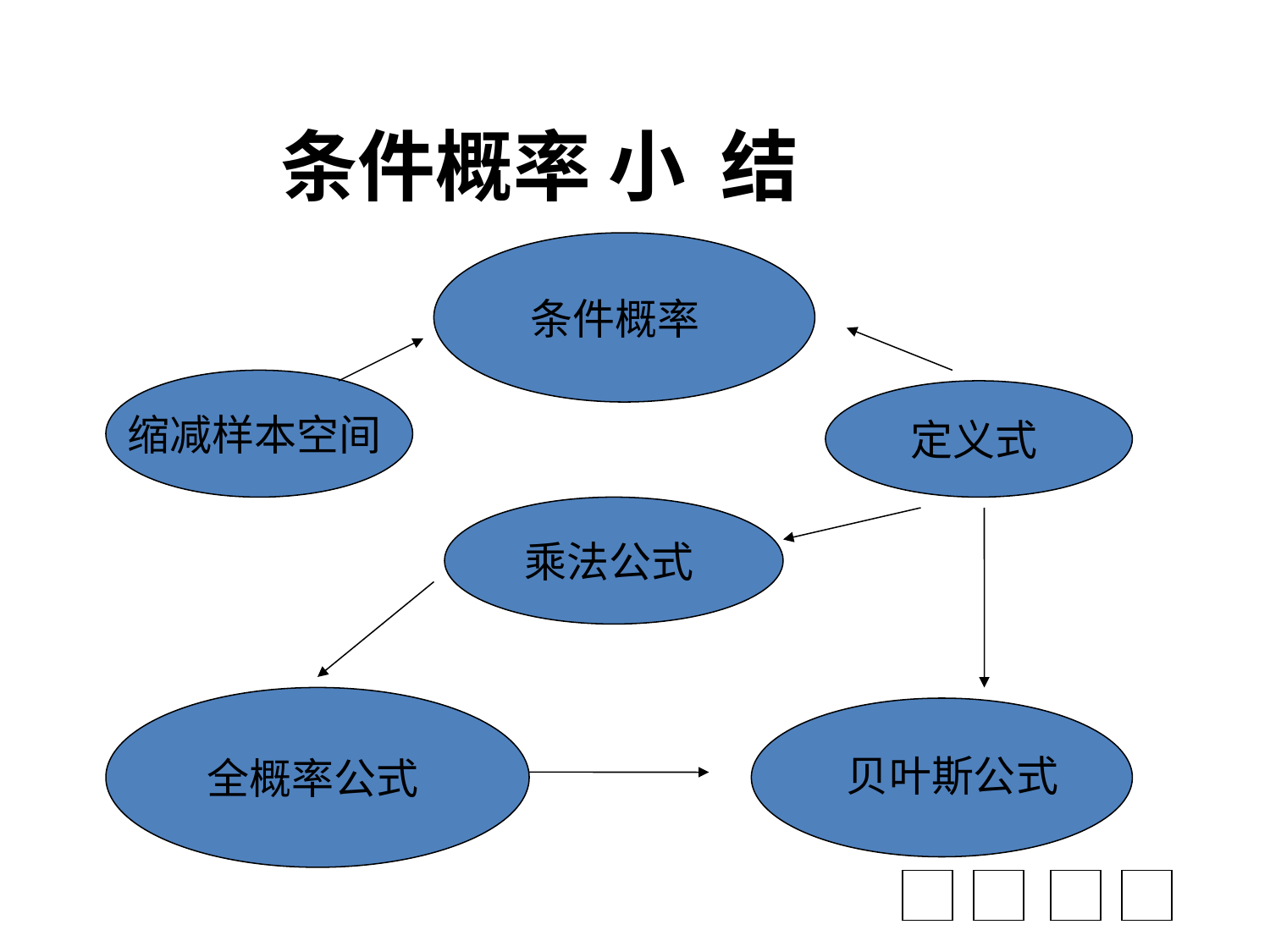

条件概率 小  结
条件概率

缩减样本空间
定义式
乘法公式

全概率公式

贝叶斯公式